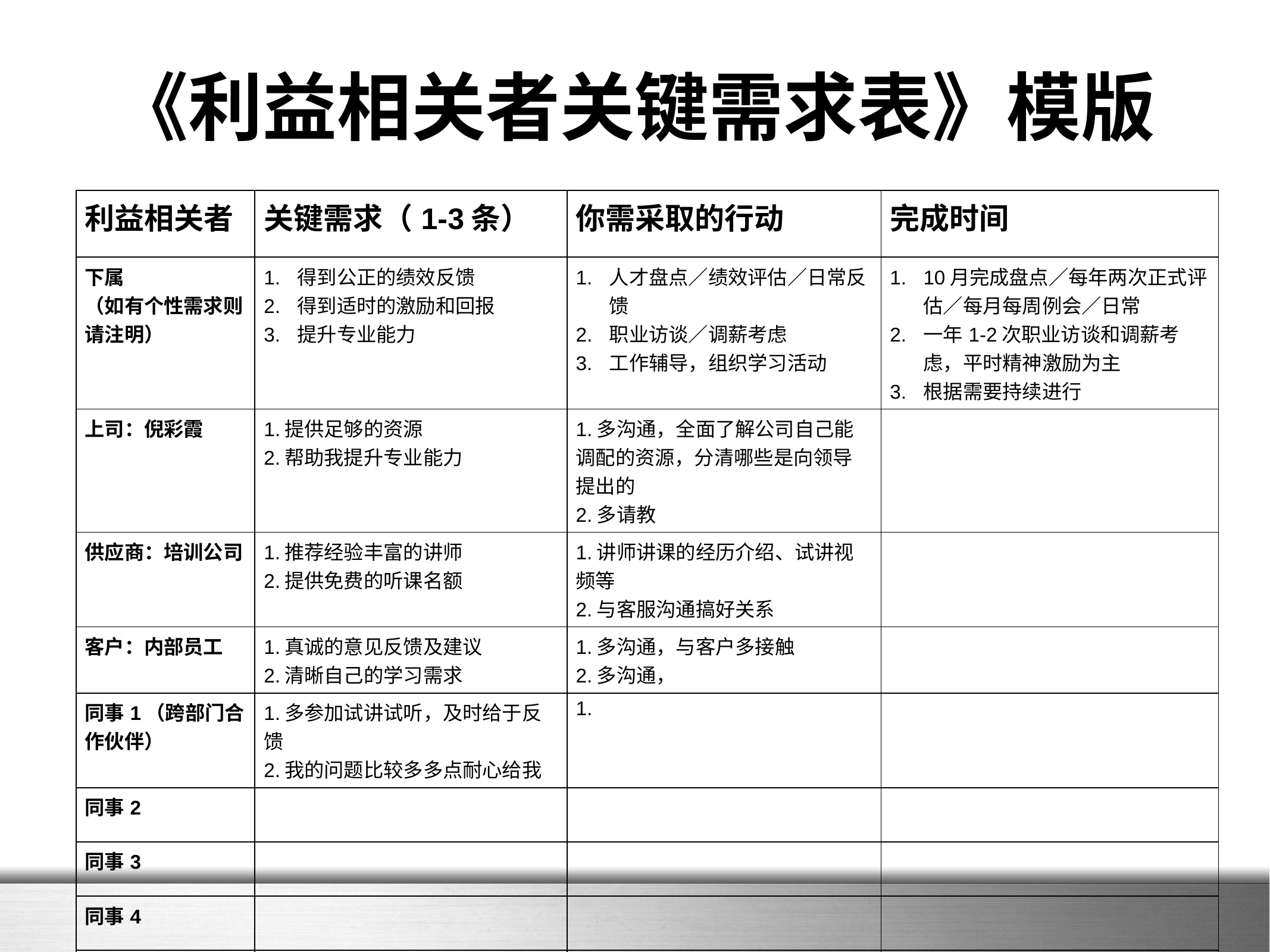

# 《利益相关者关键需求表》模版
| 利益相关者 | 关键需求（1-3条） | 你需采取的行动 | 完成时间 |
| --- | --- | --- | --- |
| 下属 （如有个性需求则请注明） | 得到公正的绩效反馈 得到适时的激励和回报 提升专业能力 | 人才盘点／绩效评估／日常反馈 职业访谈／调薪考虑 工作辅导，组织学习活动 | 10月完成盘点／每年两次正式评估／每月每周例会／日常 一年1-2次职业访谈和调薪考虑，平时精神激励为主 根据需要持续进行 |
| 上司：倪彩霞 | 1.提供足够的资源 2.帮助我提升专业能力 | 1.多沟通，全面了解公司自己能调配的资源，分清哪些是向领导提出的 2.多请教 |  |
| 供应商：培训公司 | 1.推荐经验丰富的讲师 2.提供免费的听课名额 | 1.讲师讲课的经历介绍、试讲视频等 2.与客服沟通搞好关系 |  |
| 客户：内部员工 | 1.真诚的意见反馈及建议 2.清晰自己的学习需求 | 1.多沟通，与客户多接触 2.多沟通， |  |
| 同事1（跨部门合作伙伴） | 1.多参加试讲试听，及时给于反馈 2.我的问题比较多多点耐心给我 | 1. |  |
| 同事2 |  |  |  |
| 同事3 |  |  |  |
| 同事4 |  |  |  |
| 社区／政府等 |  |  |  |